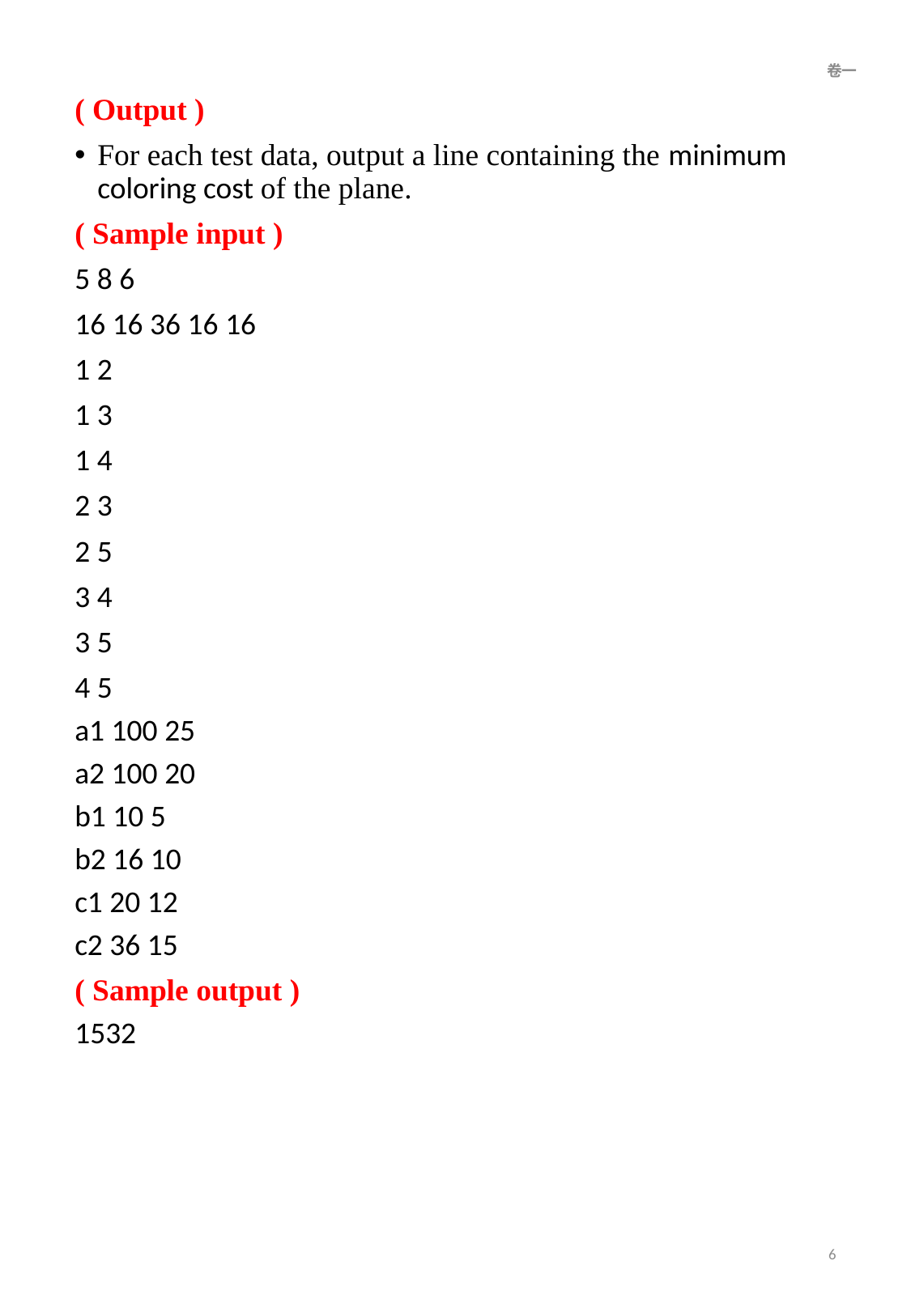

卷一
( Output )
For each test data, output a line containing the minimum coloring cost of the plane.
( Sample input )
5 8 6
16 16 36 16 16
1 2
1 3
1 4
2 3
2 5
3 4
3 5
4 5
a1 100 25
a2 100 20
b1 10 5
b2 16 10
c1 20 12
c2 36 15
( Sample output )
1532
6